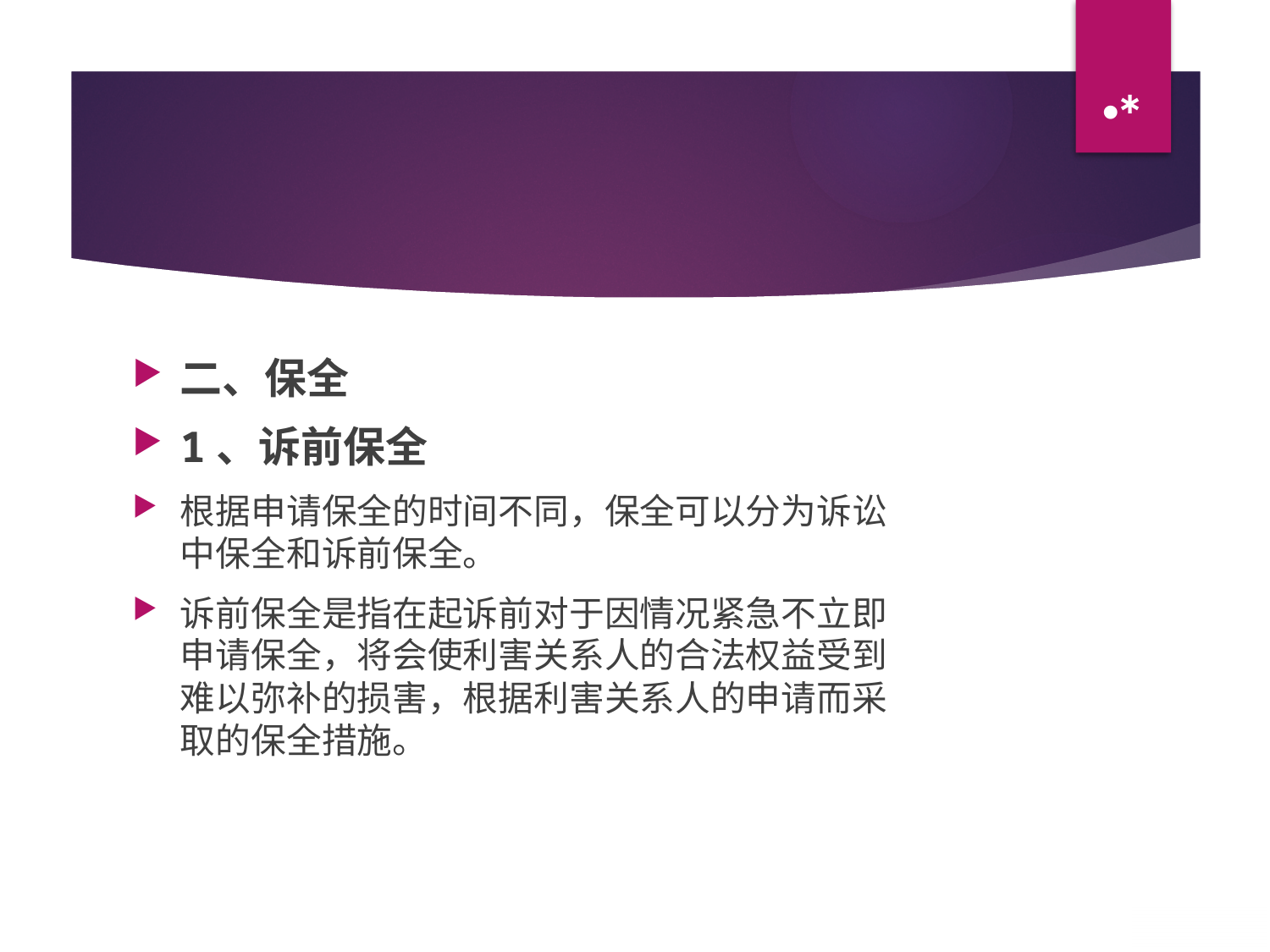

*
#
二、保全
1、诉前保全
根据申请保全的时间不同，保全可以分为诉讼中保全和诉前保全。
诉前保全是指在起诉前对于因情况紧急不立即申请保全，将会使利害关系人的合法权益受到难以弥补的损害，根据利害关系人的申请而采取的保全措施。